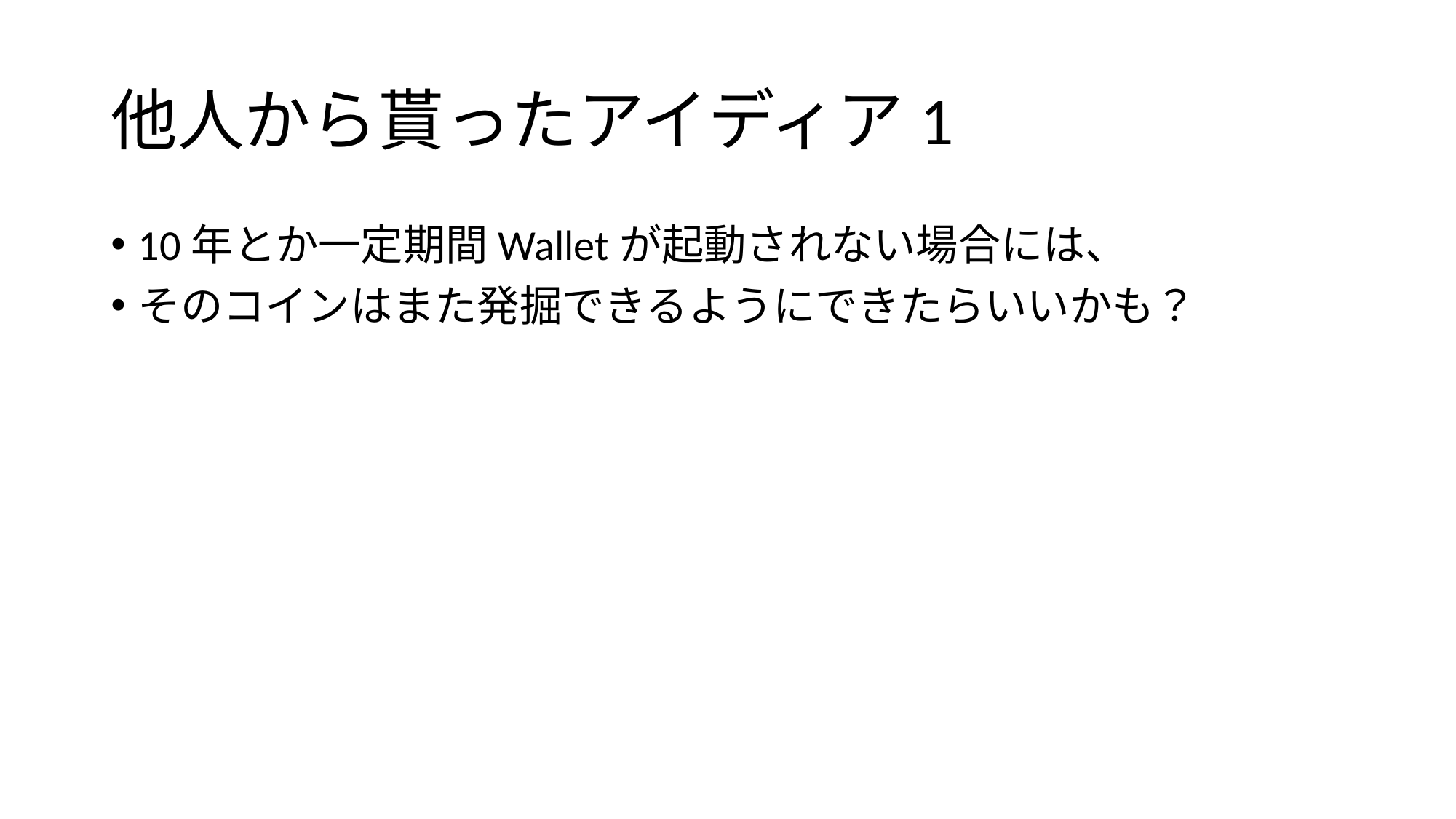

# 他人から貰ったアイディア1
10年とか一定期間Walletが起動されない場合には、
そのコインはまた発掘できるようにできたらいいかも？